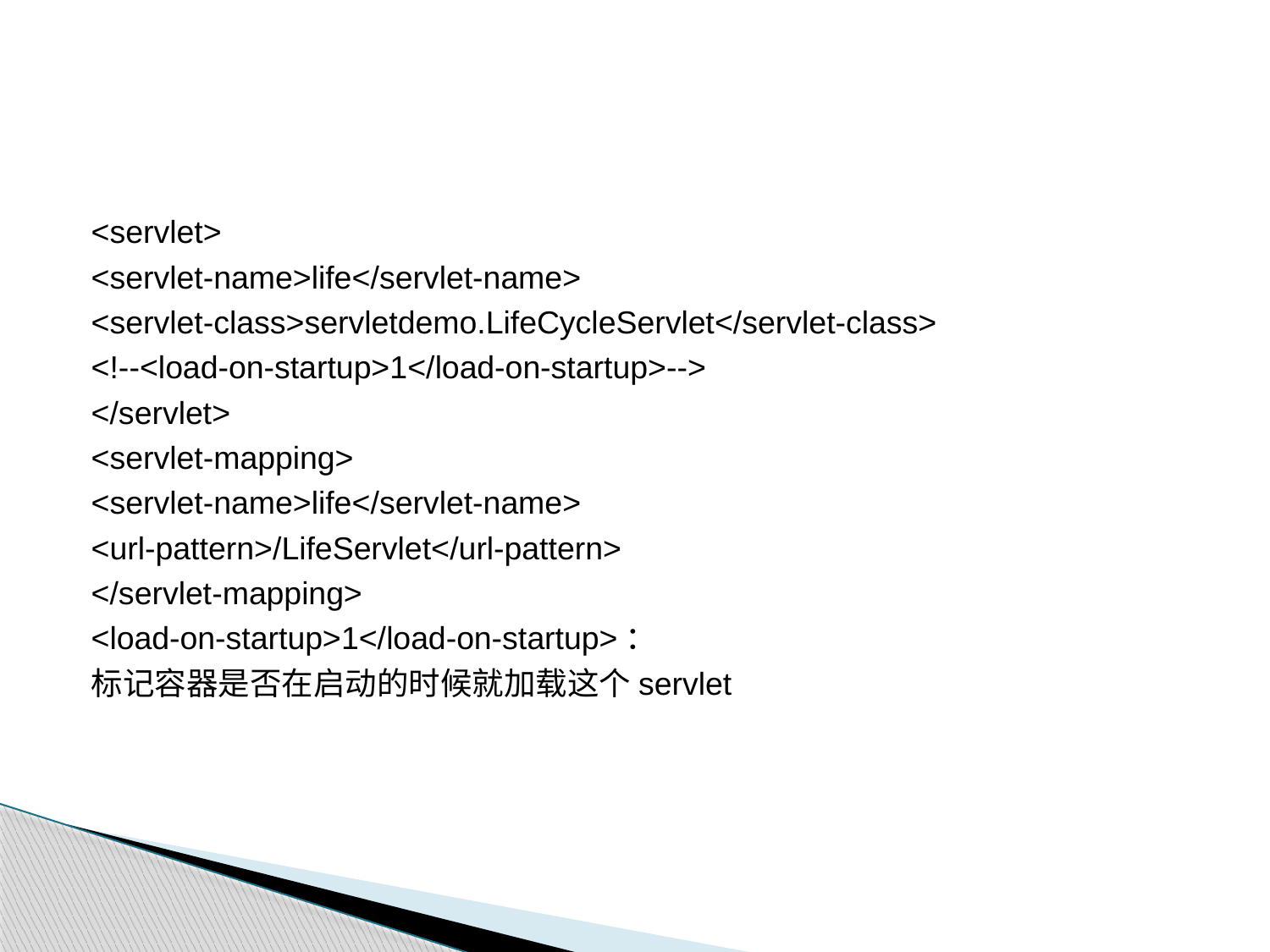

#
<servlet>
<servlet-name>life</servlet-name>
<servlet-class>servletdemo.LifeCycleServlet</servlet-class>
<!--<load-on-startup>1</load-on-startup>-->
</servlet>
<servlet-mapping>
<servlet-name>life</servlet-name>
<url-pattern>/LifeServlet</url-pattern>
</servlet-mapping>
<load-on-startup>1</load-on-startup>：
标记容器是否在启动的时候就加载这个servlet